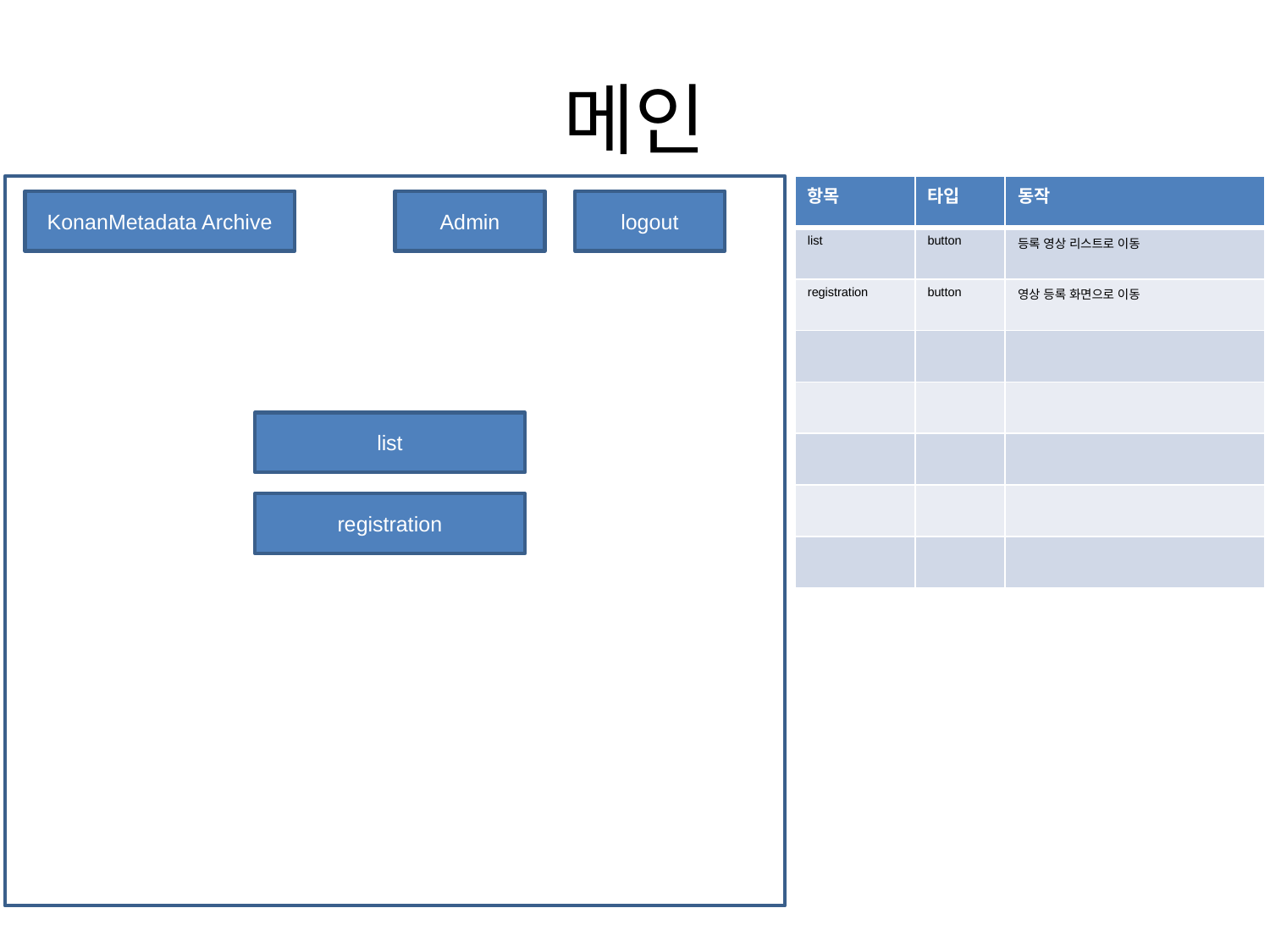

# 메인

| 항목 | 타입 | 동작 |
| --- | --- | --- |
| list | button | 등록 영상 리스트로 이동 |
| registration | button | 영상 등록 화면으로 이동 |
|  |  |  |
|  |  |  |
|  |  |  |
|  |  |  |
|  |  |  |
KonanMetadata Archive
Admin
logout
list
registration